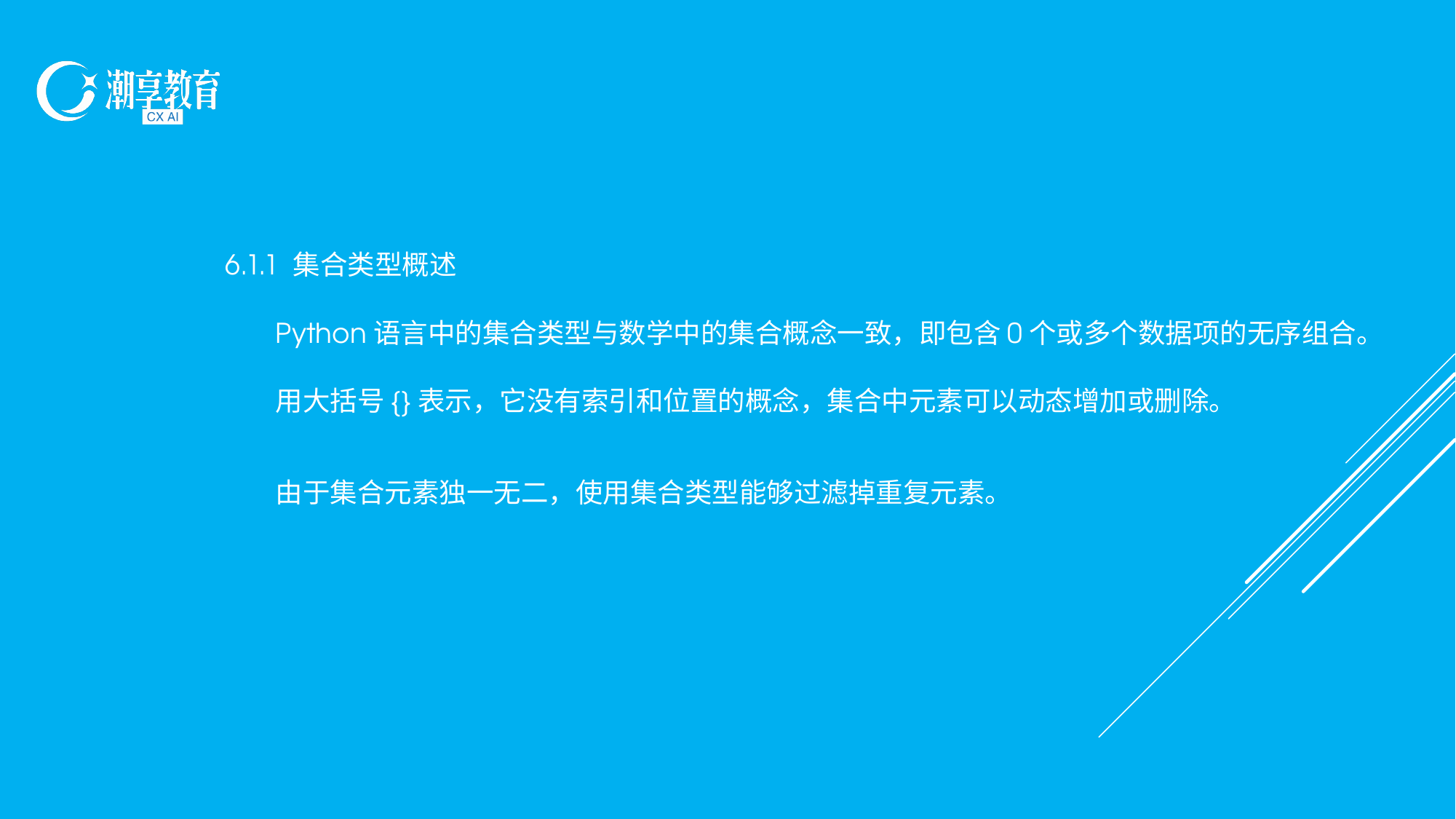

6.1.1 集合类型概述
Python语言中的集合类型与数学中的集合概念一致，即包含0个或多个数据项的无序组合。
用大括号{}表示，它没有索引和位置的概念，集合中元素可以动态增加或删除。
由于集合元素独一无二，使用集合类型能够过滤掉重复元素。